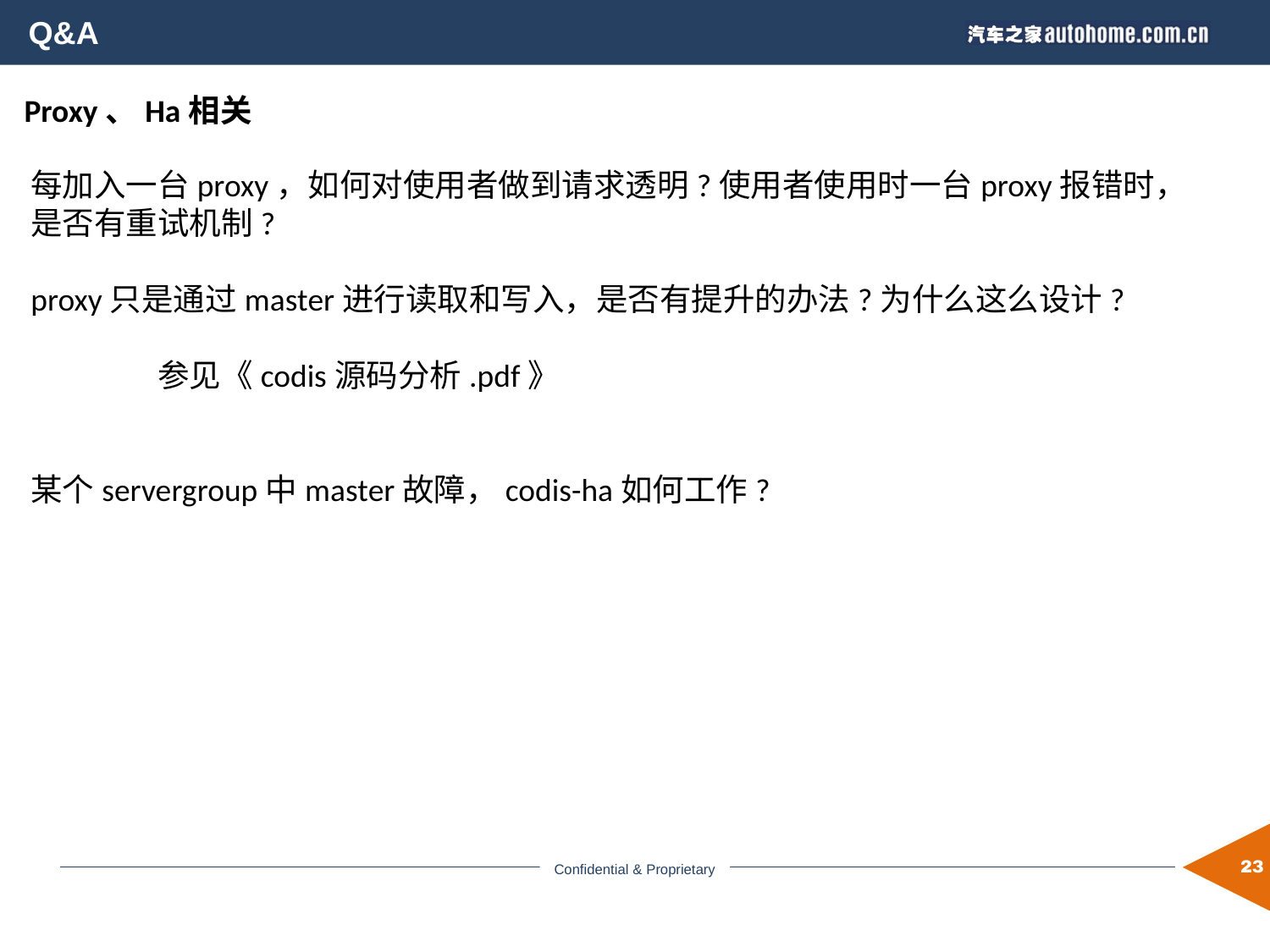

Q&A
Proxy、Ha相关
每加入一台proxy，如何对使用者做到请求透明?使用者使用时一台proxy报错时，是否有重试机制?

proxy只是通过master进行读取和写入，是否有提升的办法?为什么这么设计?

	参见《codis源码分析.pdf》

某个servergroup中master故障，codis-ha如何工作?

23